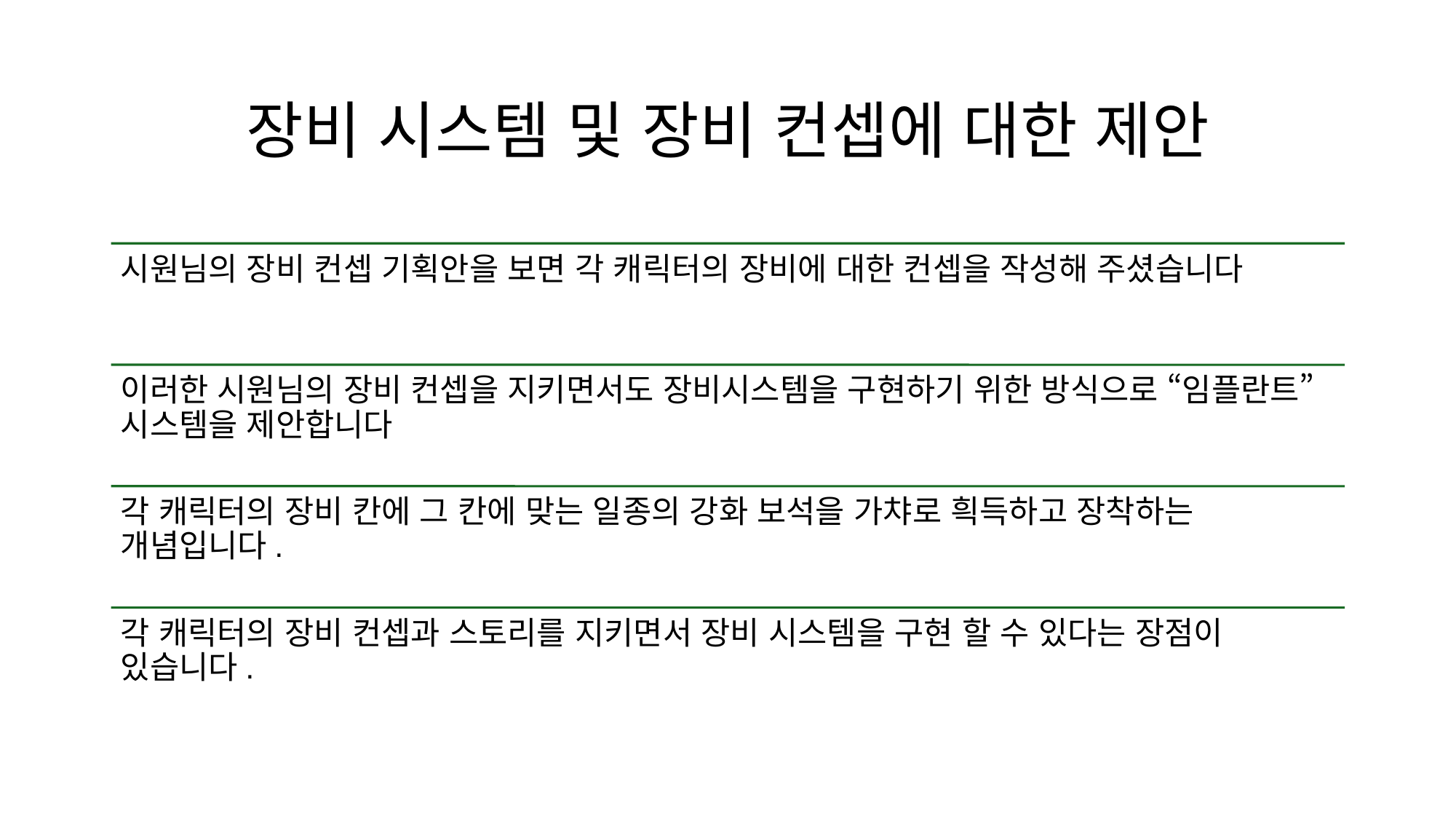

# 장비 시스템 및 장비 컨셉에 대한 제안
시원님의 장비 컨셉 기획안을 보면 각 캐릭터의 장비에 대한 컨셉을 작성해 주셨습니다
이러한 시원님의 장비 컨셉을 지키면서도 장비시스템을 구현하기 위한 방식으로 “임플란트”시스템을 제안합니다
각 캐릭터의 장비 칸에 그 칸에 맞는 일종의 강화 보석을 가챠로 흭득하고 장착하는 개념입니다.
각 캐릭터의 장비 컨셉과 스토리를 지키면서 장비 시스템을 구현 할 수 있다는 장점이 있습니다.